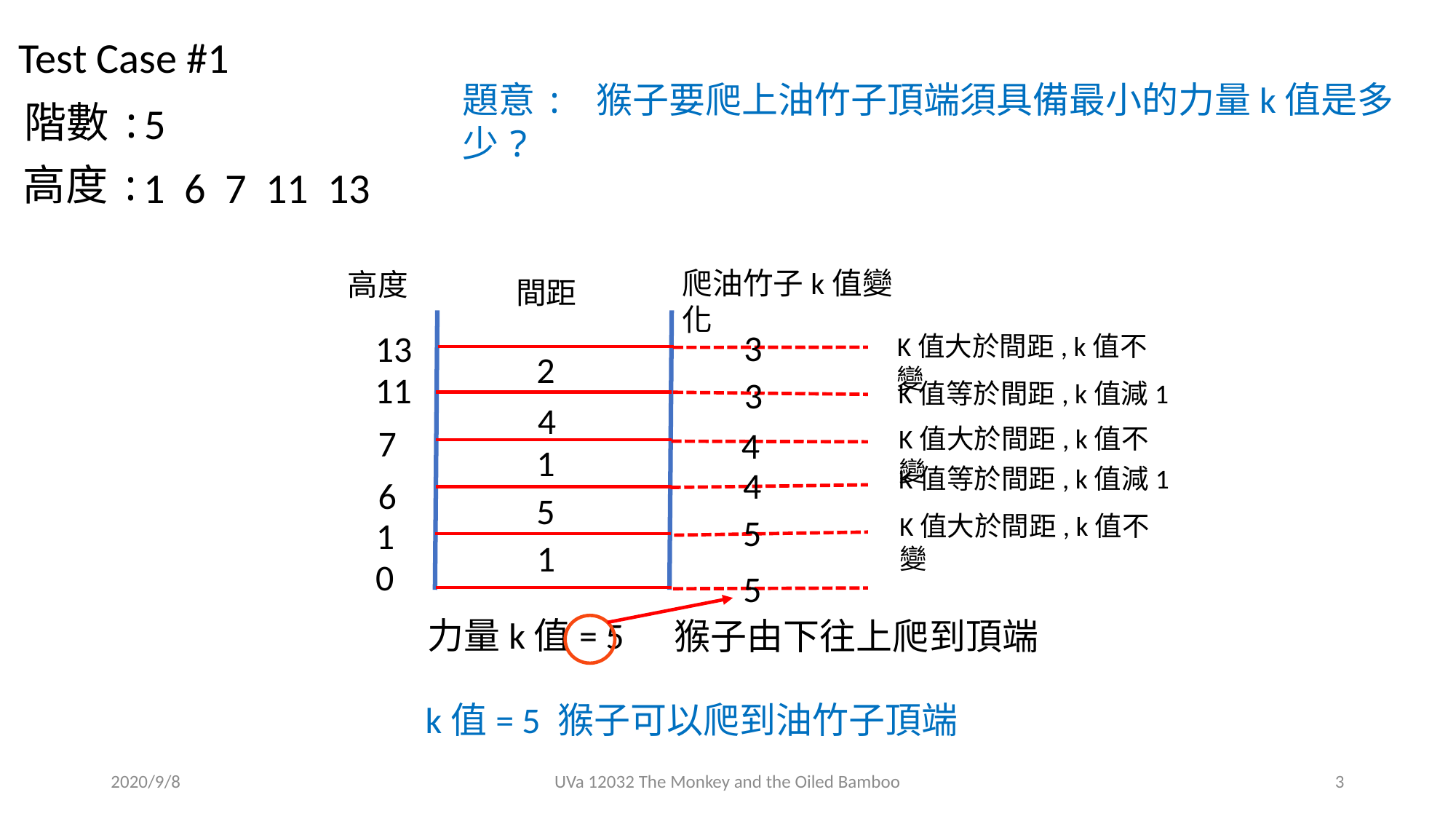

Test Case #1
題意: 猴子要爬上油竹子頂端須具備最小的力量k值是多少?
階數:
5
高度:
1  6  7  11  13
爬油竹子k值變化
高度
間距
3
13
K值大於間距, k值不變
2
11
3
K值等於間距, k值減1
4
7
K值大於間距, k值不變
4
1
K值等於間距, k值減1
4
6
5
K值大於間距, k值不變
5
1
1
0
5
力量k值= 5
猴子由下往上爬到頂端

k值= 5 猴子可以爬到油竹子頂端
2020/9/8
UVa 12032 The Monkey and the Oiled Bamboo
3